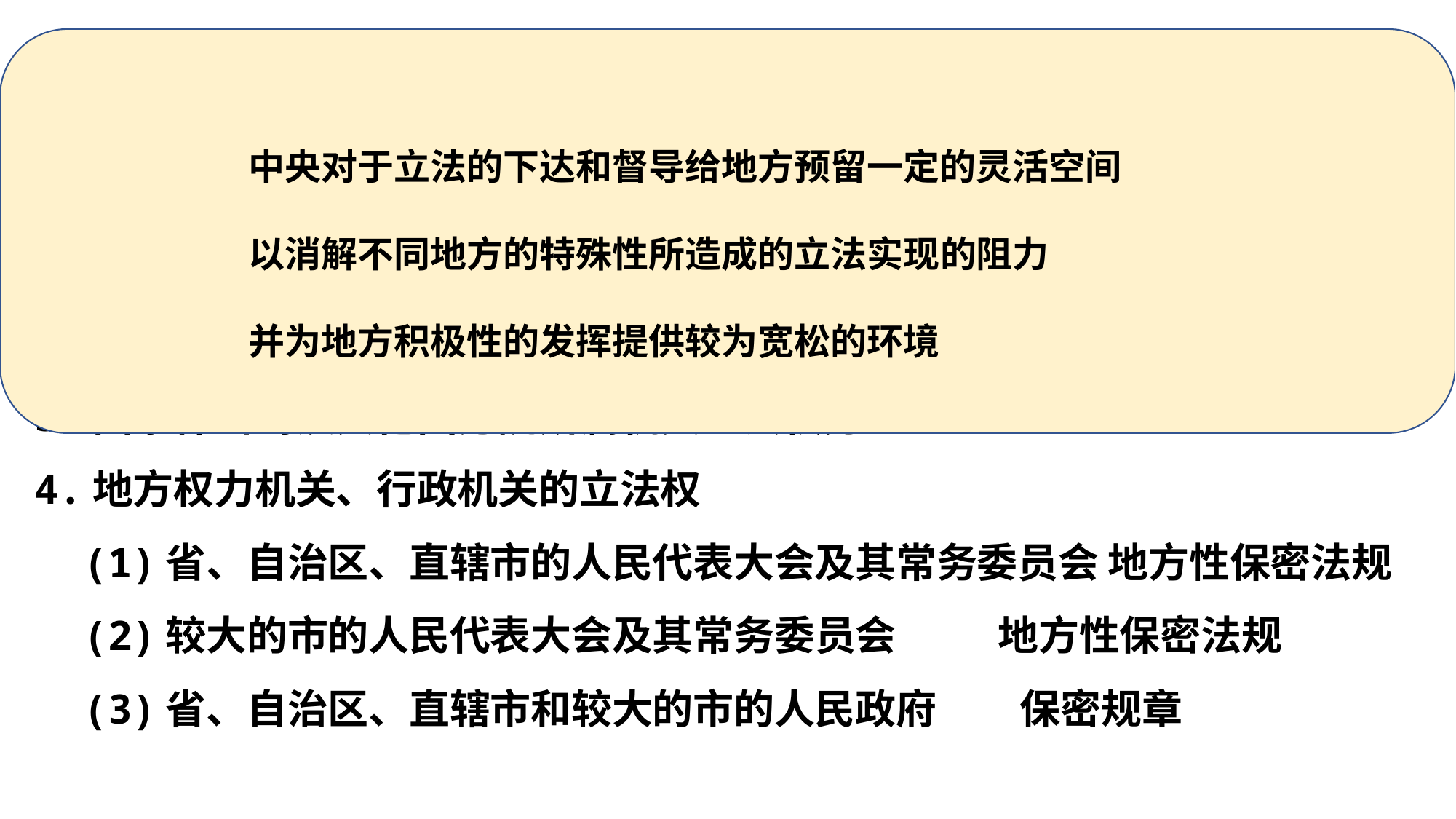

中央对于立法的下达和督导给地方预留一定的灵活空间
		以消解不同地方的特殊性所造成的立法实现的阻力
		并为地方积极性的发挥提供较为宽松的环境
# 保 密 立 法 权 限
1.国家专属立法权：全国人大及其常委会
2.国务院立法权力
3.国家保密局及其他国务院所属机关立法权力
4.地方权力机关、行政机关的立法权
  (1)省、自治区、直辖市的人民代表大会及其常务委员会 地方性保密法规
  (2)较大的市的人民代表大会及其常务委员会           地方性保密法规
  (3)省、自治区、直辖市和较大的市的人民政府         保密规章